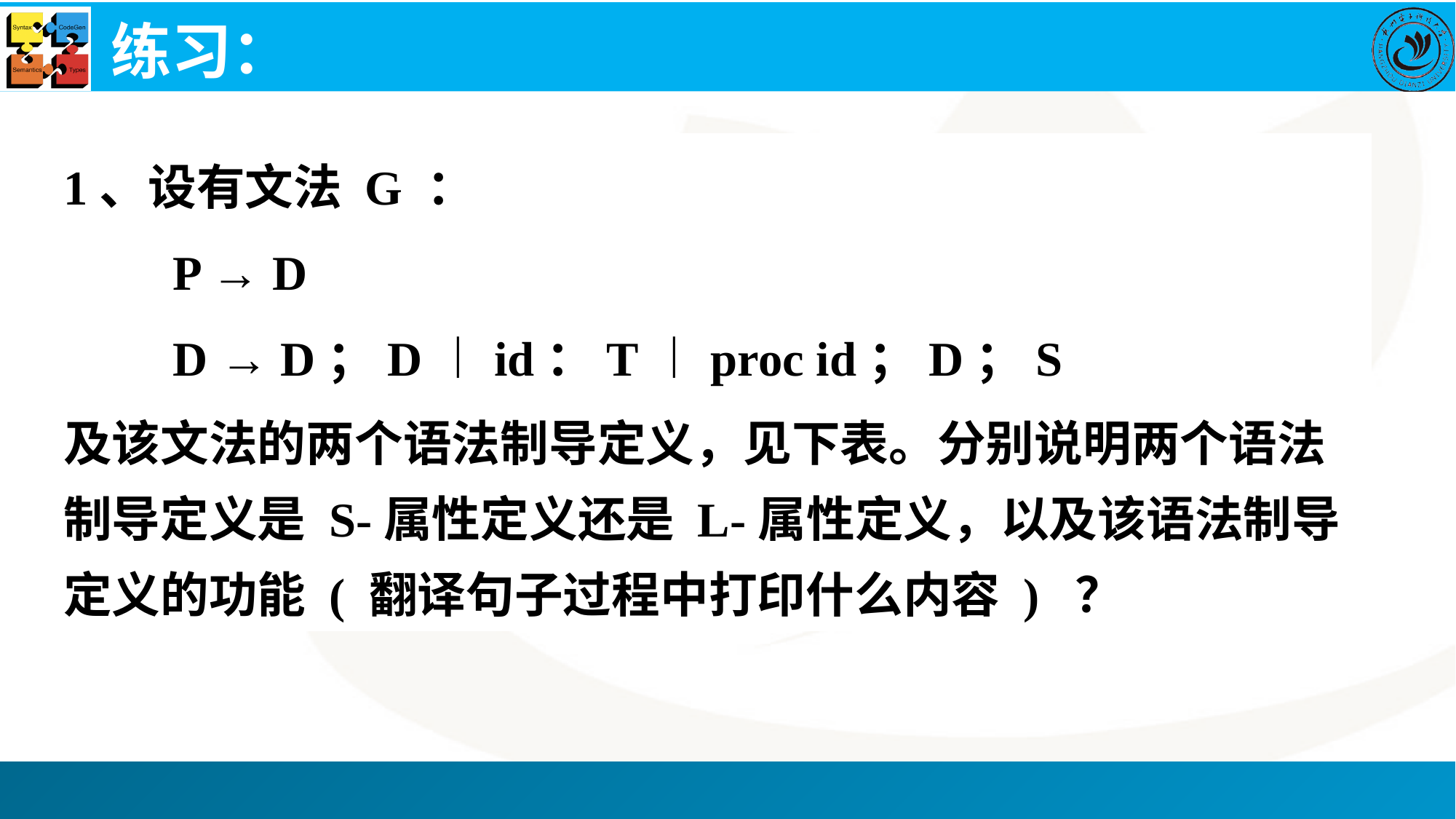

# 练习：
1、设有文法 G ：
	P → D
	D → D；D︱id：T︱proc id；D；S
及该文法的两个语法制导定义，见下表。分别说明两个语法制导定义是 S-属性定义还是 L-属性定义，以及该语法制导定义的功能 ( 翻译句子过程中打印什么内容 )  ？
52